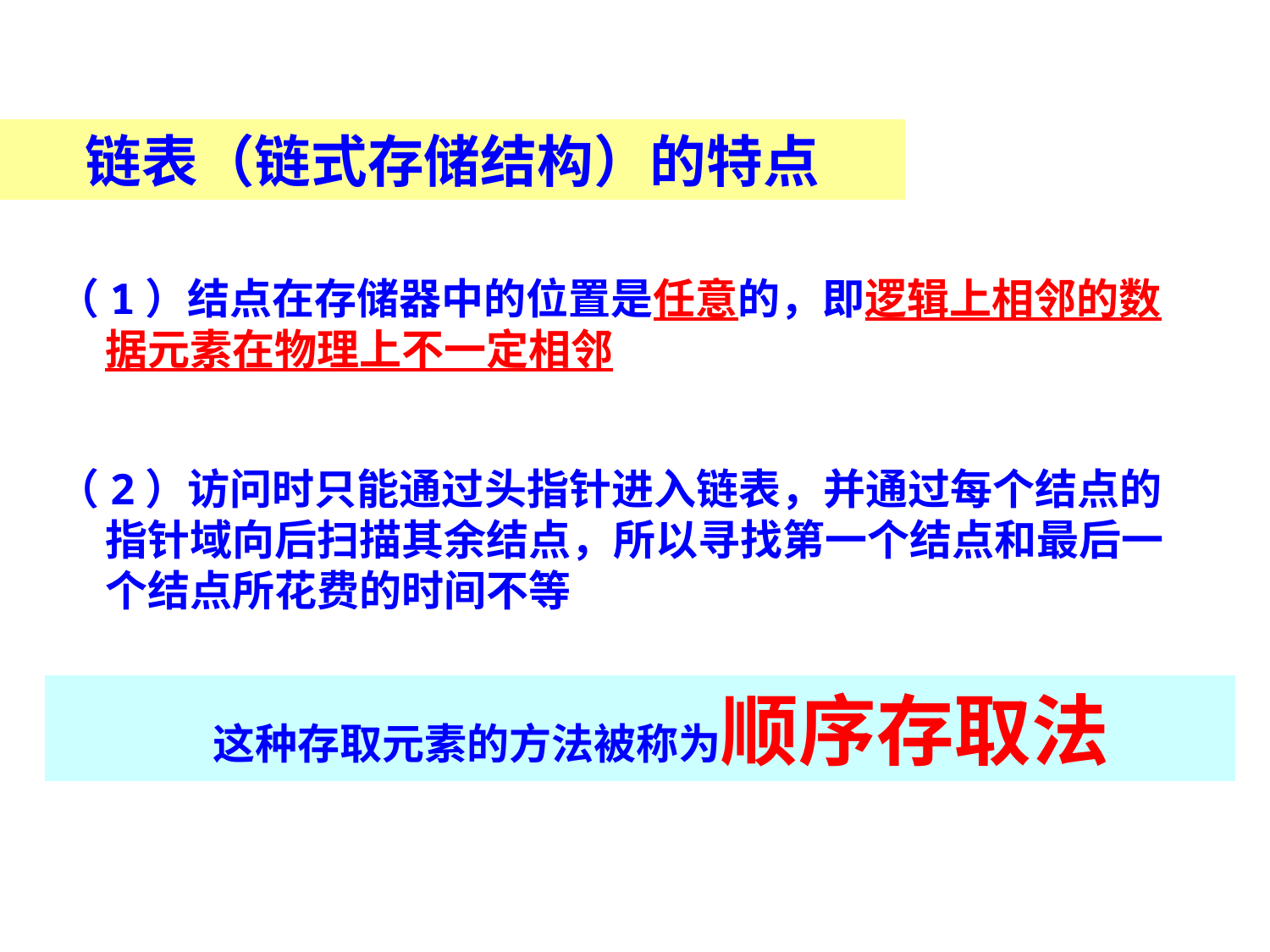

链表（链式存储结构）的特点
（1）结点在存储器中的位置是任意的，即逻辑上相邻的数据元素在物理上不一定相邻
（2）访问时只能通过头指针进入链表，并通过每个结点的指针域向后扫描其余结点，所以寻找第一个结点和最后一个结点所花费的时间不等
　这种存取元素的方法被称为顺序存取法